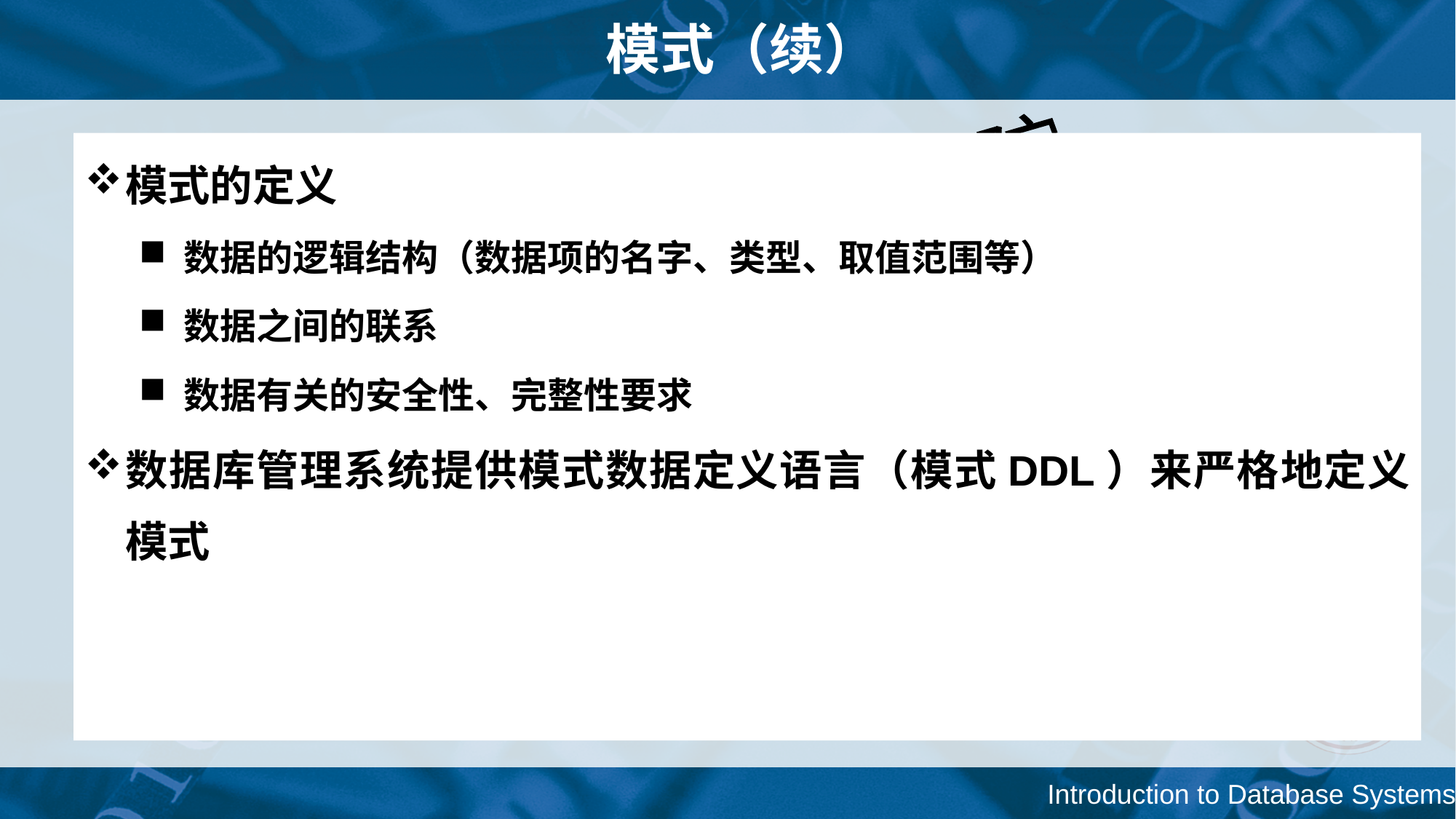

# 模式（续）
模式的定义
 数据的逻辑结构（数据项的名字、类型、取值范围等）
 数据之间的联系
 数据有关的安全性、完整性要求
数据库管理系统提供模式数据定义语言（模式DDL）来严格地定义模式